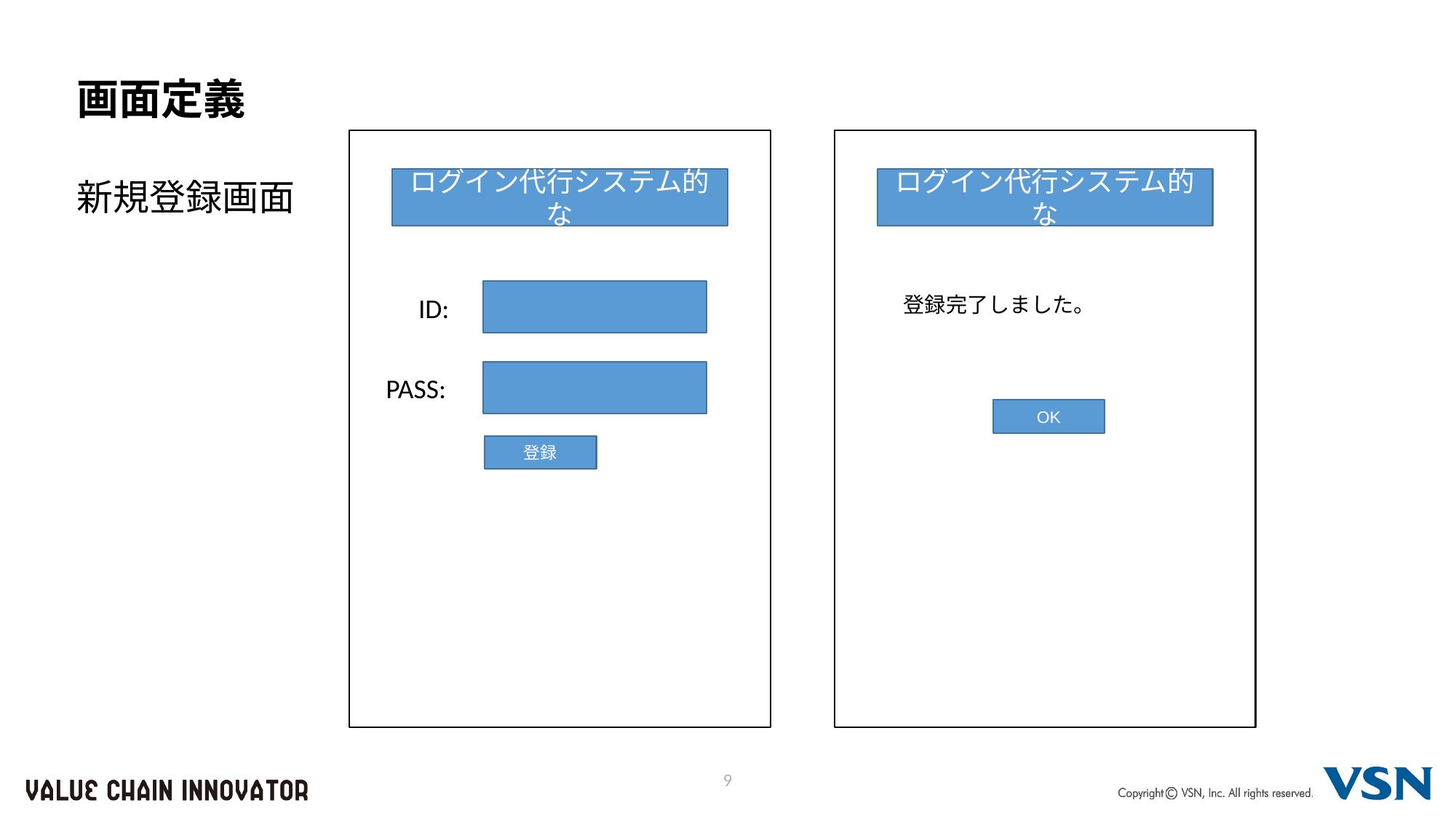

# 画面定義

新規登録画面
ログイン代行システム的な
ログイン代行システム的な

ID:
登録完了しました。

PASS:
OK
登録
9